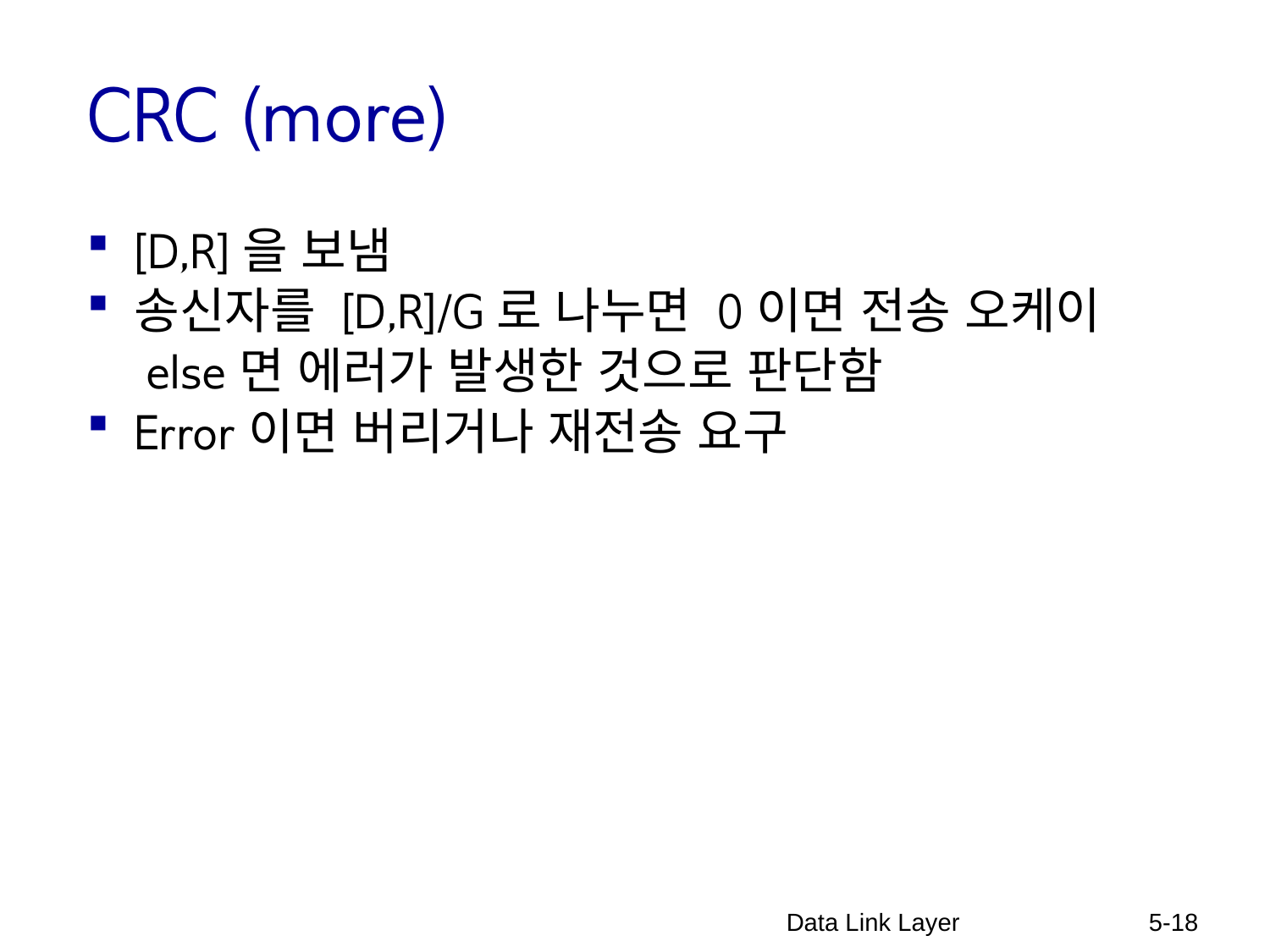

# CRC (more)
[D,R]을 보냄
송신자를 [D,R]/G로 나누면 0이면 전송 오케이
    else면 에러가 발생한 것으로 판단함
Error이면 버리거나 재전송 요구
Data Link Layer
5-18